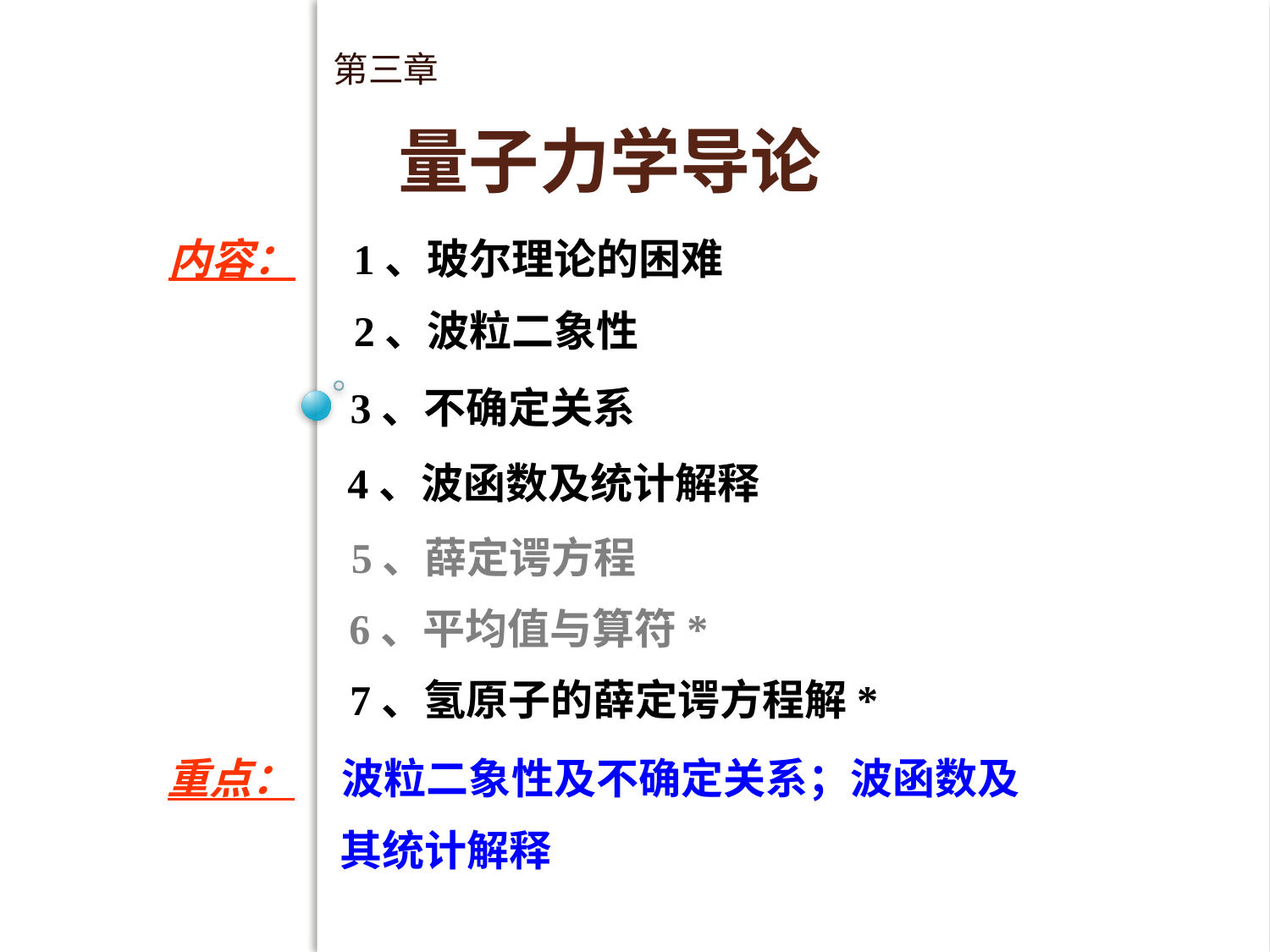

第三章
第三章
量子力学导论
内容：     1、玻尔理论的困难
2、波粒二象性
3、不确定关系
4、波函数及统计解释
5、薛定谔方程
6、平均值与算符*
7、氢原子的薛定谔方程解*
重点：     波粒二象性及不确定关系；波函数及
                 其统计解释